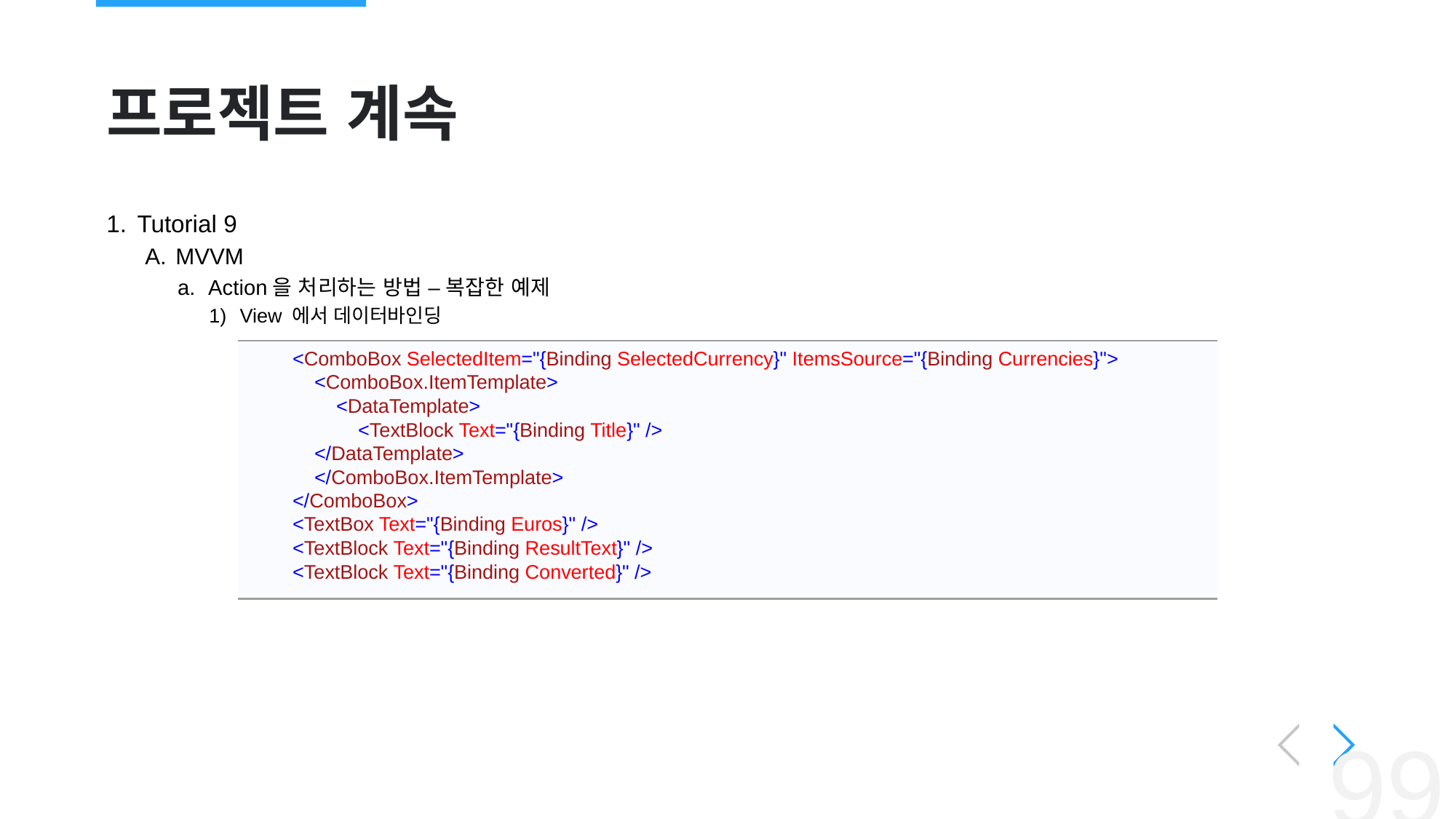

# 프로젝트 계속
Tutorial 9
MVVM
Action을 처리하는 방법 – 복잡한 예제
View 에서 데이터바인딩
        <ComboBox SelectedItem="{Binding SelectedCurrency}" ItemsSource="{Binding Currencies}">
            <ComboBox.ItemTemplate>
                <DataTemplate>
                    <TextBlock Text="{Binding Title}" />
            </DataTemplate>
            </ComboBox.ItemTemplate>
        </ComboBox>
        <TextBox Text="{Binding Euros}" />
        <TextBlock Text="{Binding ResultText}" />
        <TextBlock Text="{Binding Converted}" />

99